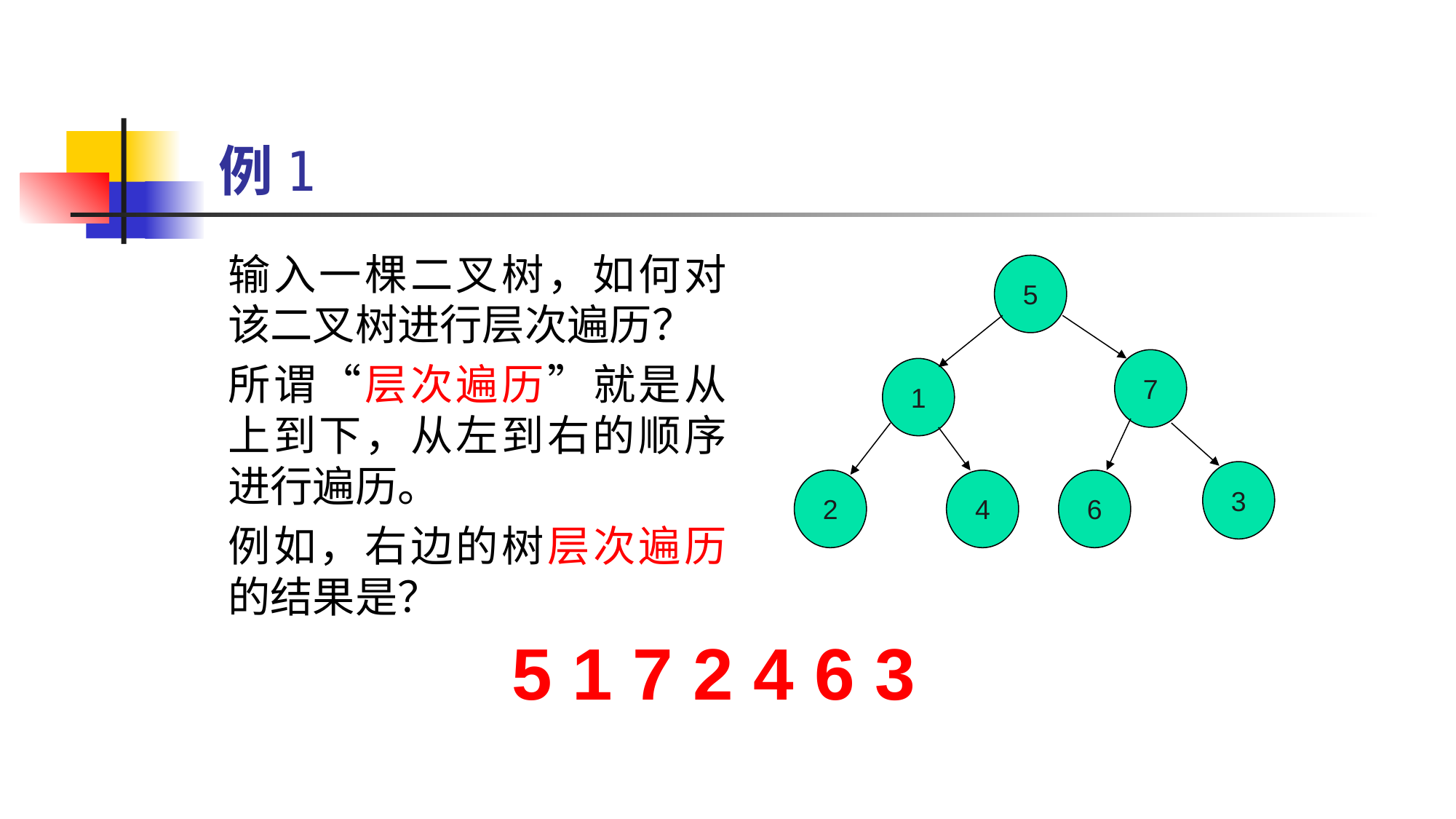

# 例1
输入一棵二叉树，如何对该二叉树进行层次遍历？
所谓“层次遍历”就是从上到下，从左到右的顺序进行遍历。
例如，右边的树层次遍历的结果是？
5

7
1

3
2
4
6
5 1 7 2 4 6 3

6